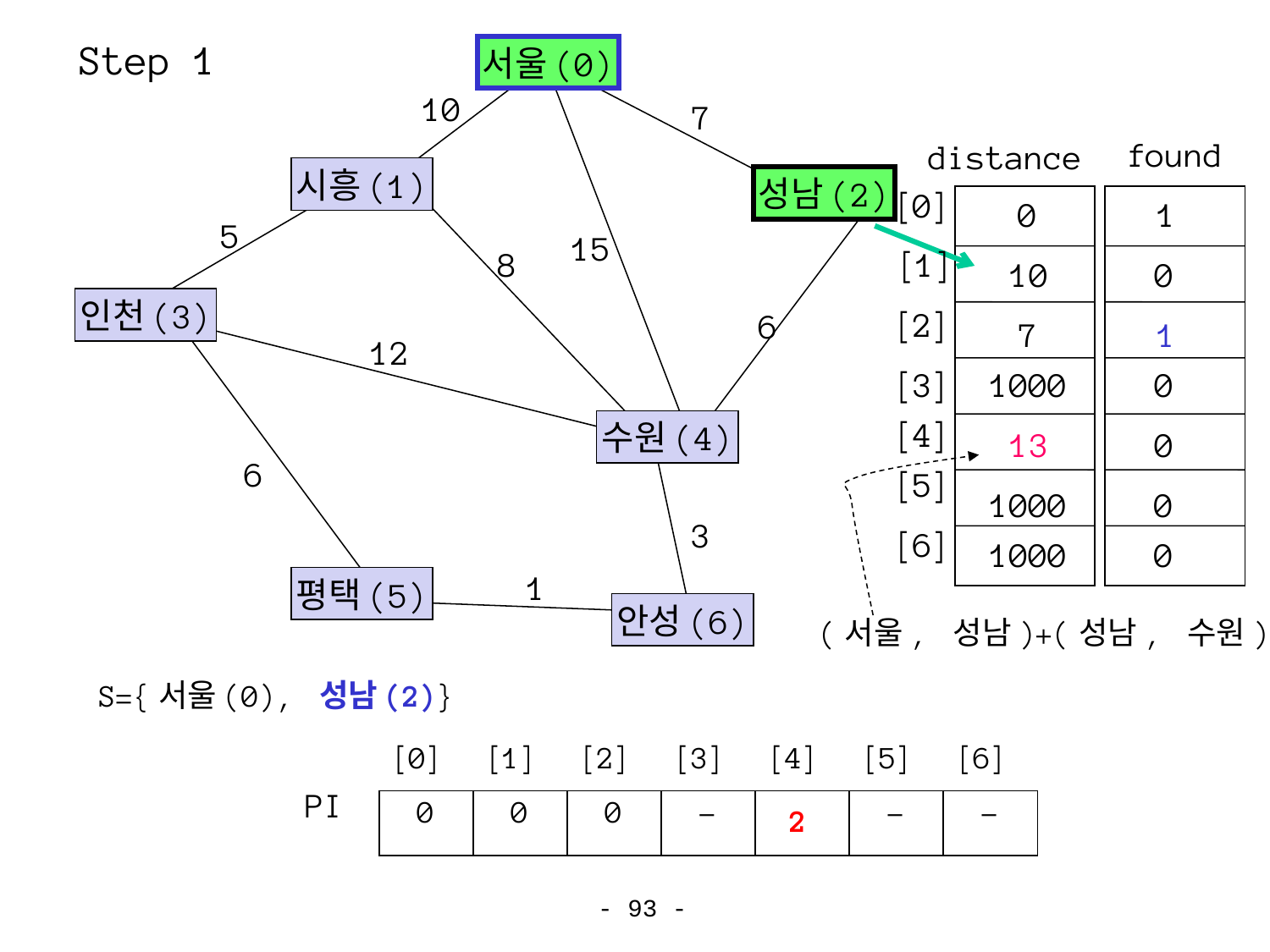

Step 1
서울(0)

10
7
found
distance
시흥(1)
성남(2)
[0]

0

1

5
15

8
[1]

10

0
인천(3)
[2]
6

7
1

12
[3]
1000
0

[4]
수원(4)

13
0
6

[5]

1000
0
3
[6]

1000

0
1
평택(5)
안성(6)

(서울, 성남)+(성남, 수원)
S={서울(0), 성남(2)}
| [0] | [1] | [2] | [3] | [4] | [5] | [6] |
| --- | --- | --- | --- | --- | --- | --- |
| 0 | 0 | 0 | - | - | - | - |
PI
2
- 93 -